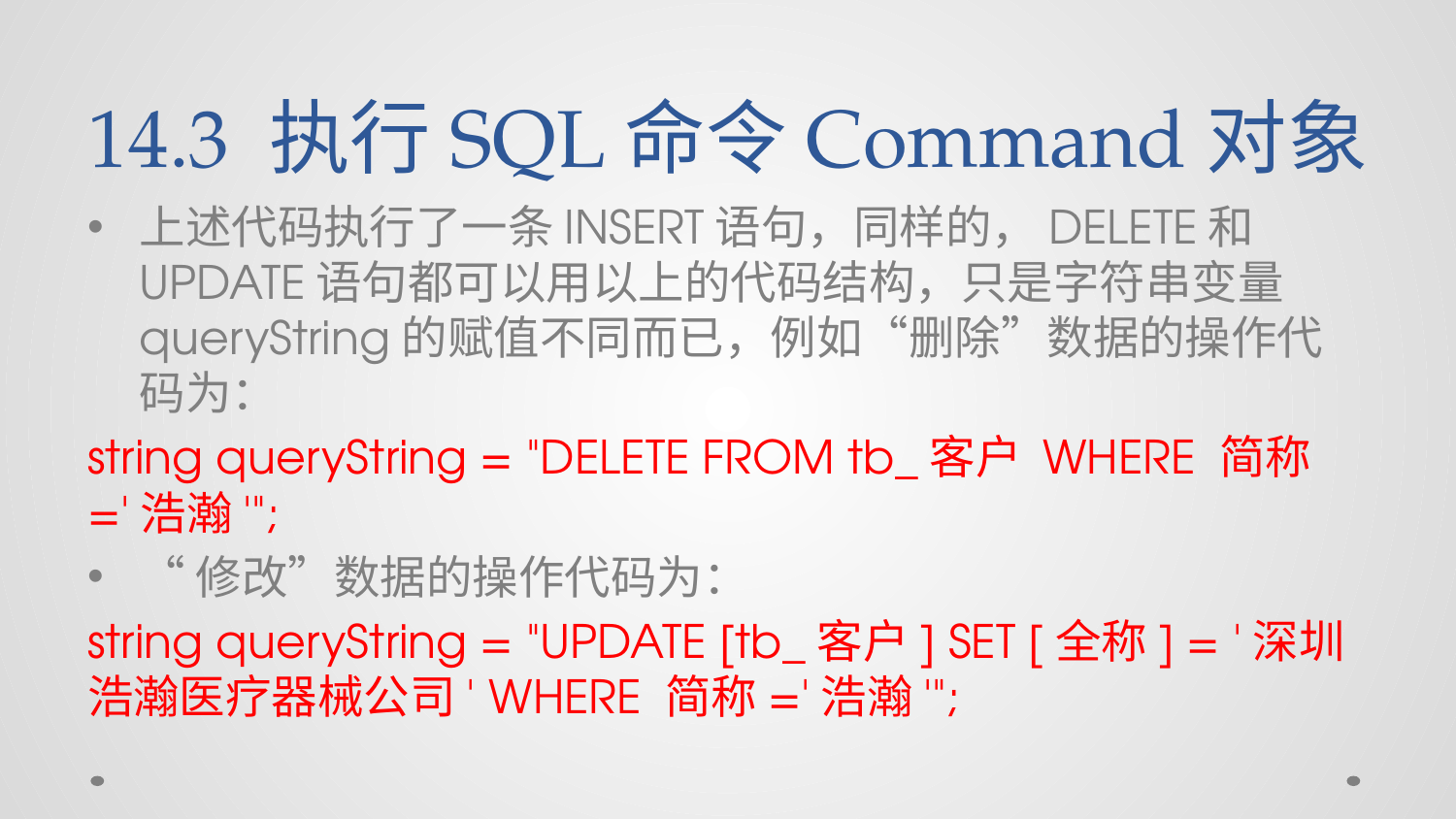

# 14.3 执行SQL命令Command对象
上述代码执行了一条INSERT语句，同样的，DELETE和UPDATE语句都可以用以上的代码结构，只是字符串变量queryString的赋值不同而已，例如“删除”数据的操作代码为：
string queryString = "DELETE FROM tb_客户 WHERE 简称='浩瀚'";
“修改”数据的操作代码为：
string queryString = "UPDATE [tb_客户] SET [全称] = '深圳浩瀚医疗器械公司' WHERE 简称='浩瀚'";